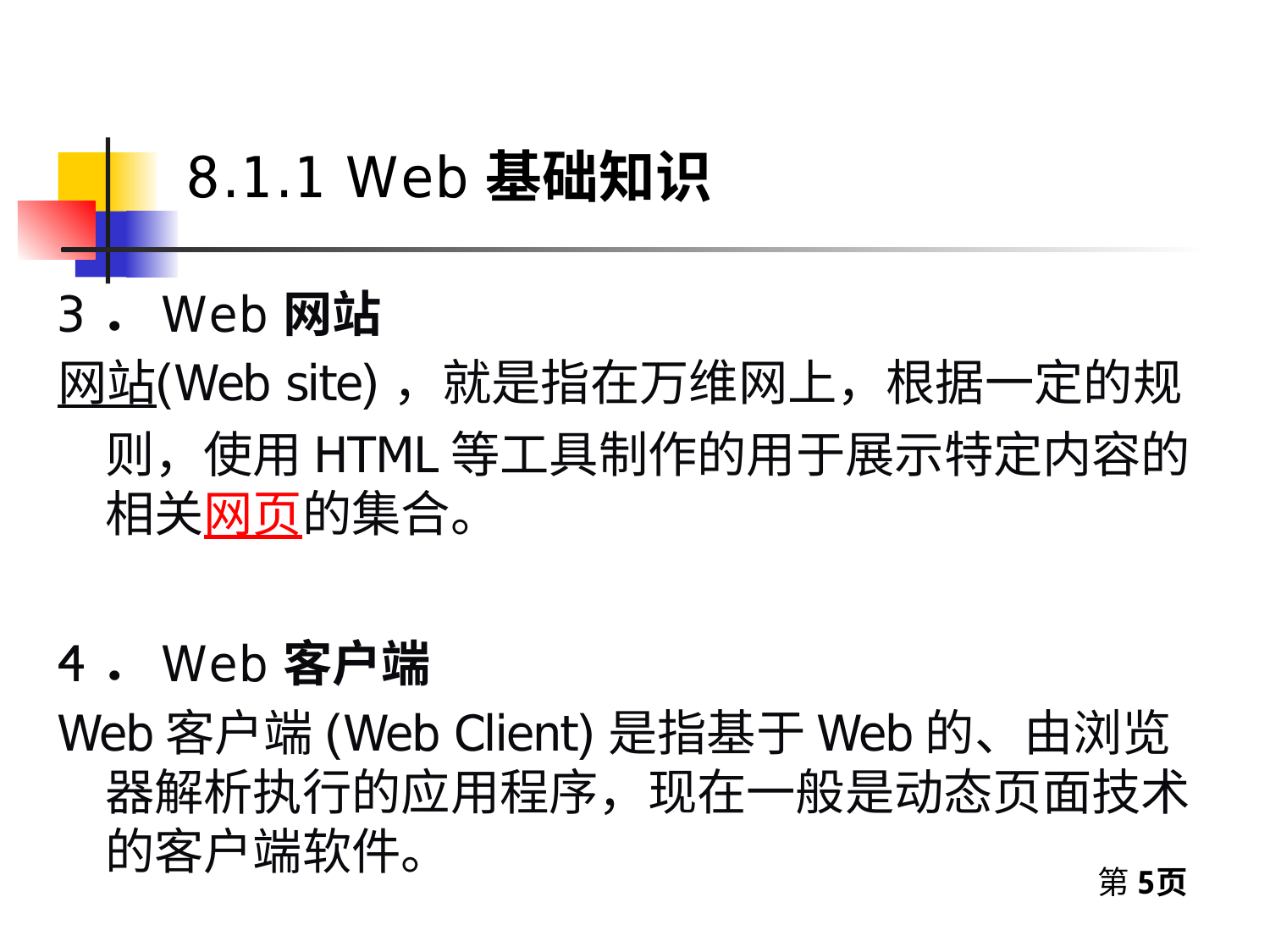

8.1.1 Web基础知识
3．Web网站
网站(Web site)，就是指在万维网上，根据一定的规则，使用HTML等工具制作的用于展示特定内容的相关网页的集合。

4．Web客户端
Web客户端(Web Client)是指基于Web的、由浏览器解析执行的应用程序，现在一般是动态页面技术的客户端软件。